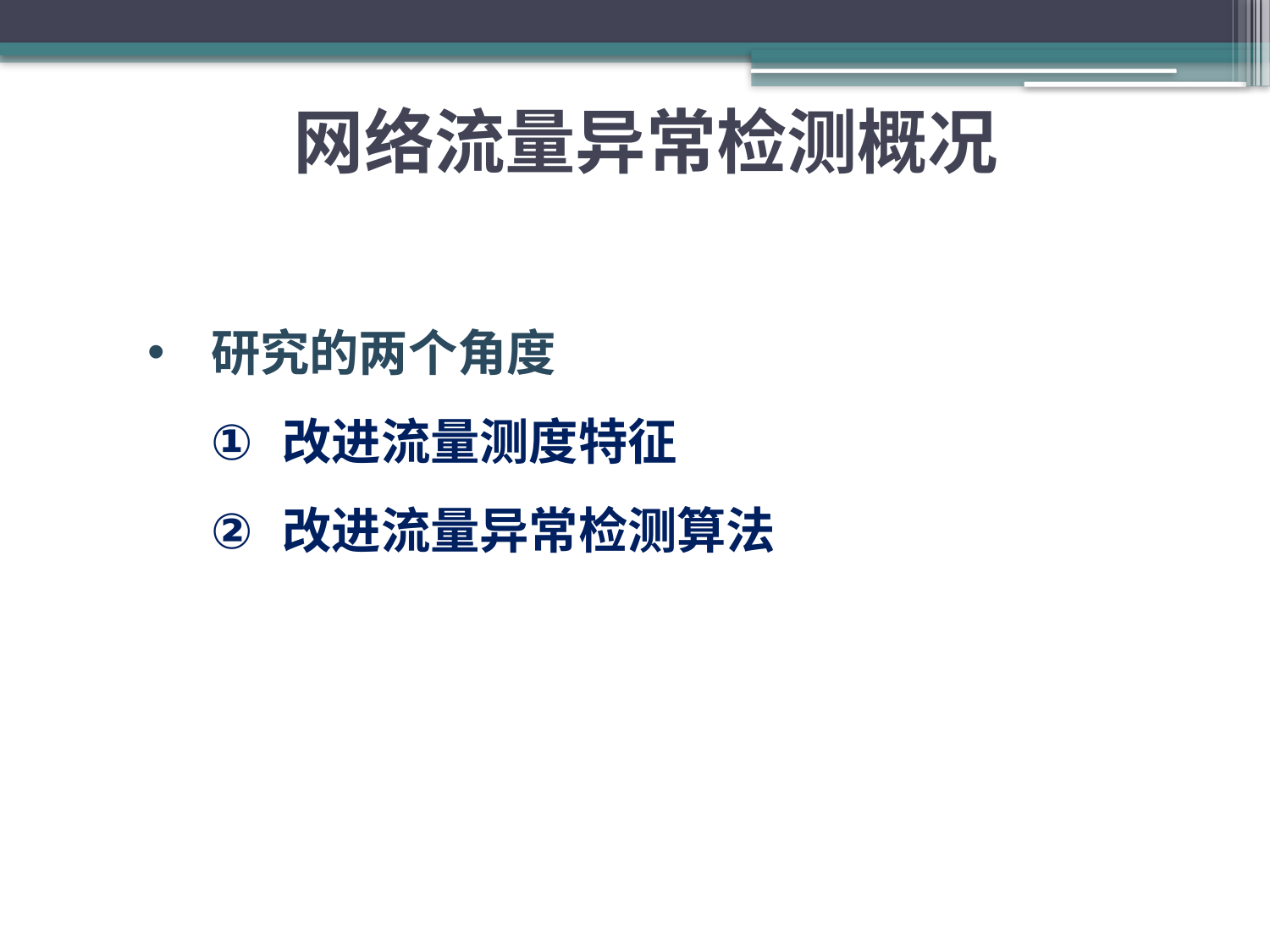

# 网络流量异常检测概况
研究的两个角度
改进流量测度特征
改进流量异常检测算法